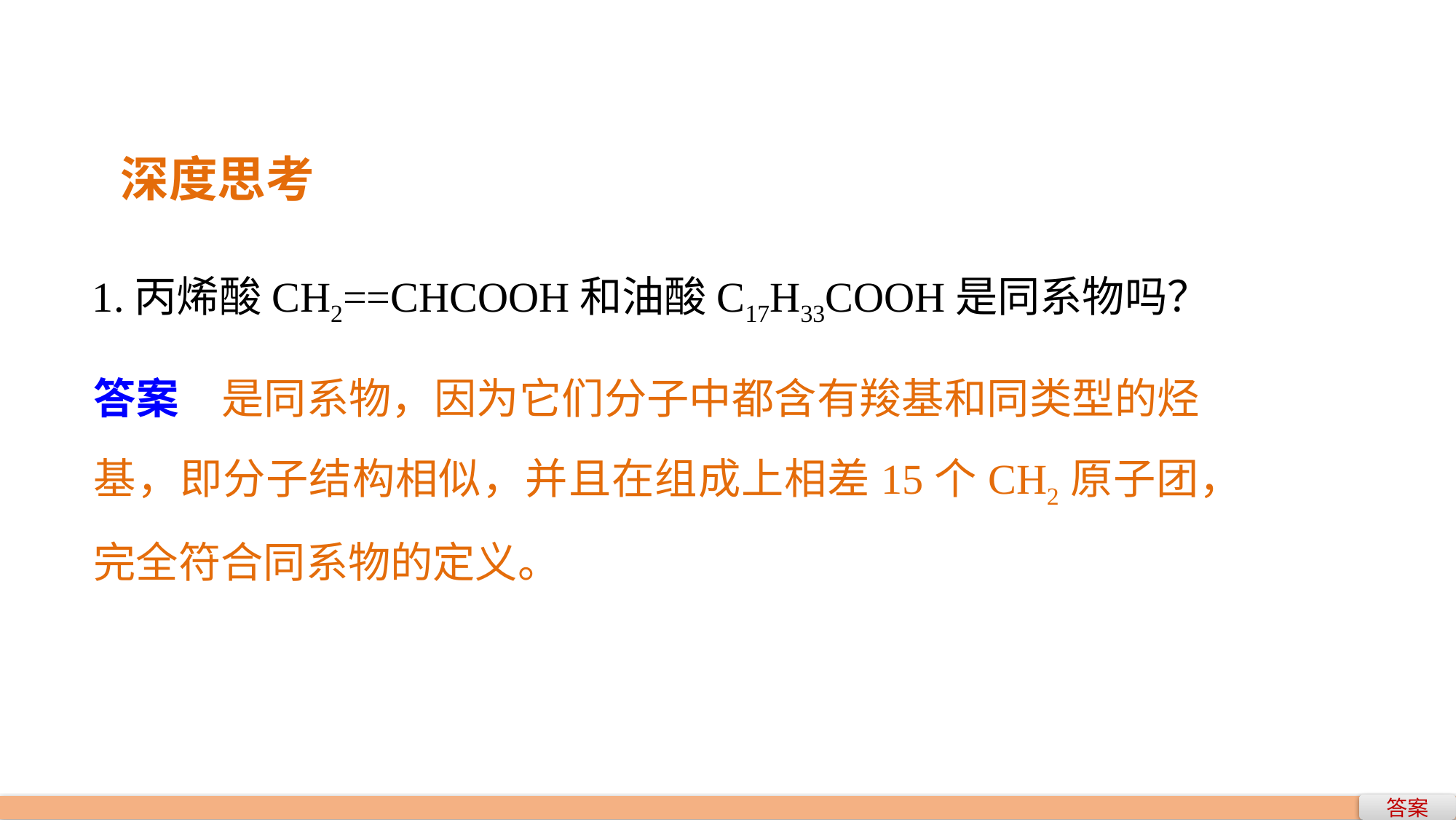

深度思考
1.丙烯酸CH2==CHCOOH和油酸C17H33COOH是同系物吗？
答案　是同系物，因为它们分子中都含有羧基和同类型的烃基，即分子结构相似，并且在组成上相差15个CH2原子团，完全符合同系物的定义。
答案